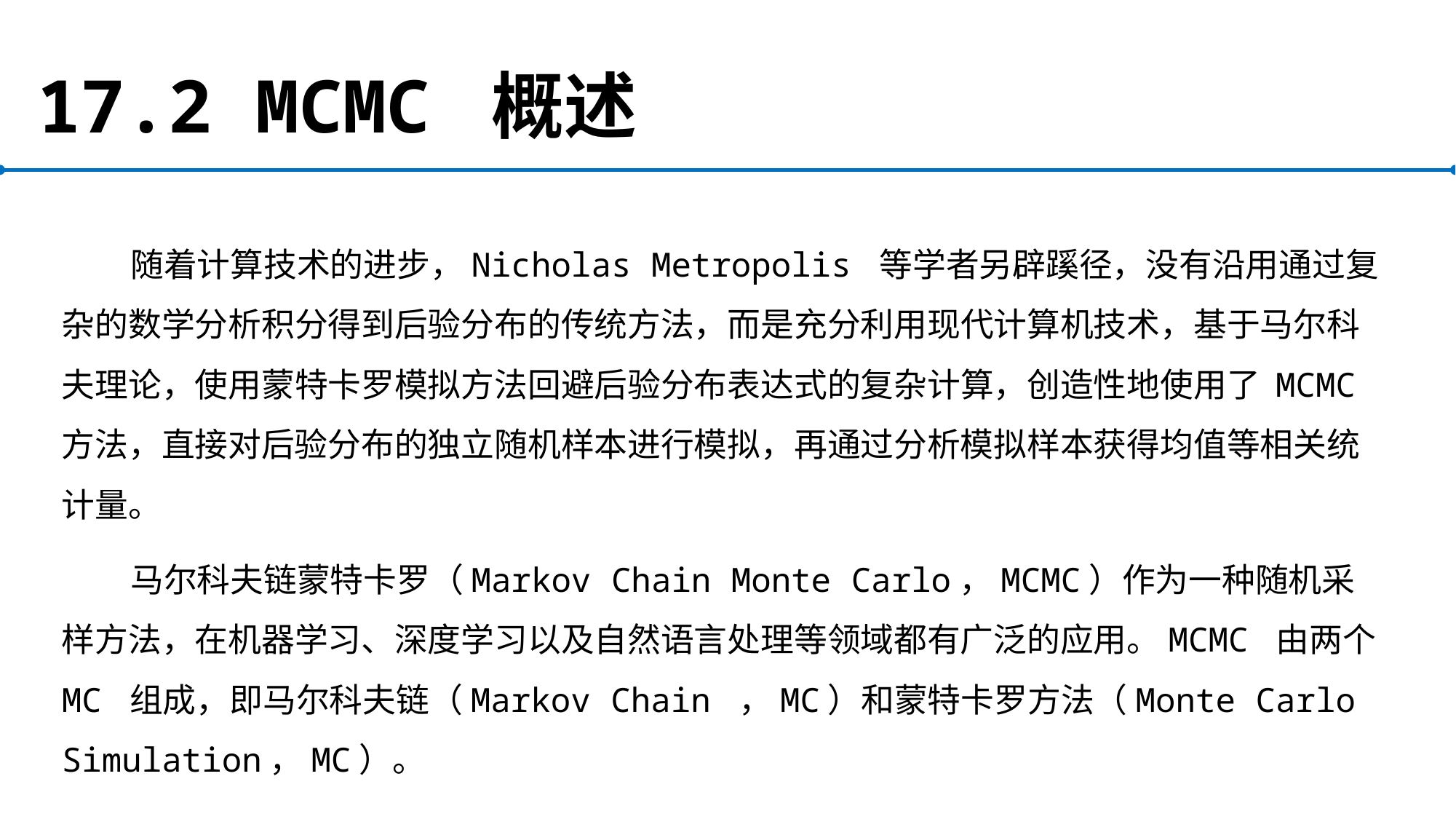

# 17.2 MCMC 概述
随着计算技术的进步，Nicholas Metropolis 等学者另辟蹊径，没有沿用通过复杂的数学分析积分得到后验分布的传统方法，而是充分利用现代计算机技术，基于马尔科夫理论，使用蒙特卡罗模拟方法回避后验分布表达式的复杂计算，创造性地使用了 MCMC 方法，直接对后验分布的独立随机样本进行模拟，再通过分析模拟样本获得均值等相关统计量。
马尔科夫链蒙特卡罗（Markov Chain Monte Carlo，MCMC）作为一种随机采样方法，在机器学习、深度学习以及自然语言处理等领域都有广泛的应用。MCMC 由两个 MC 组成，即马尔科夫链（Markov Chain ，MC）和蒙特卡罗方法（Monte Carlo Simulation，MC）。